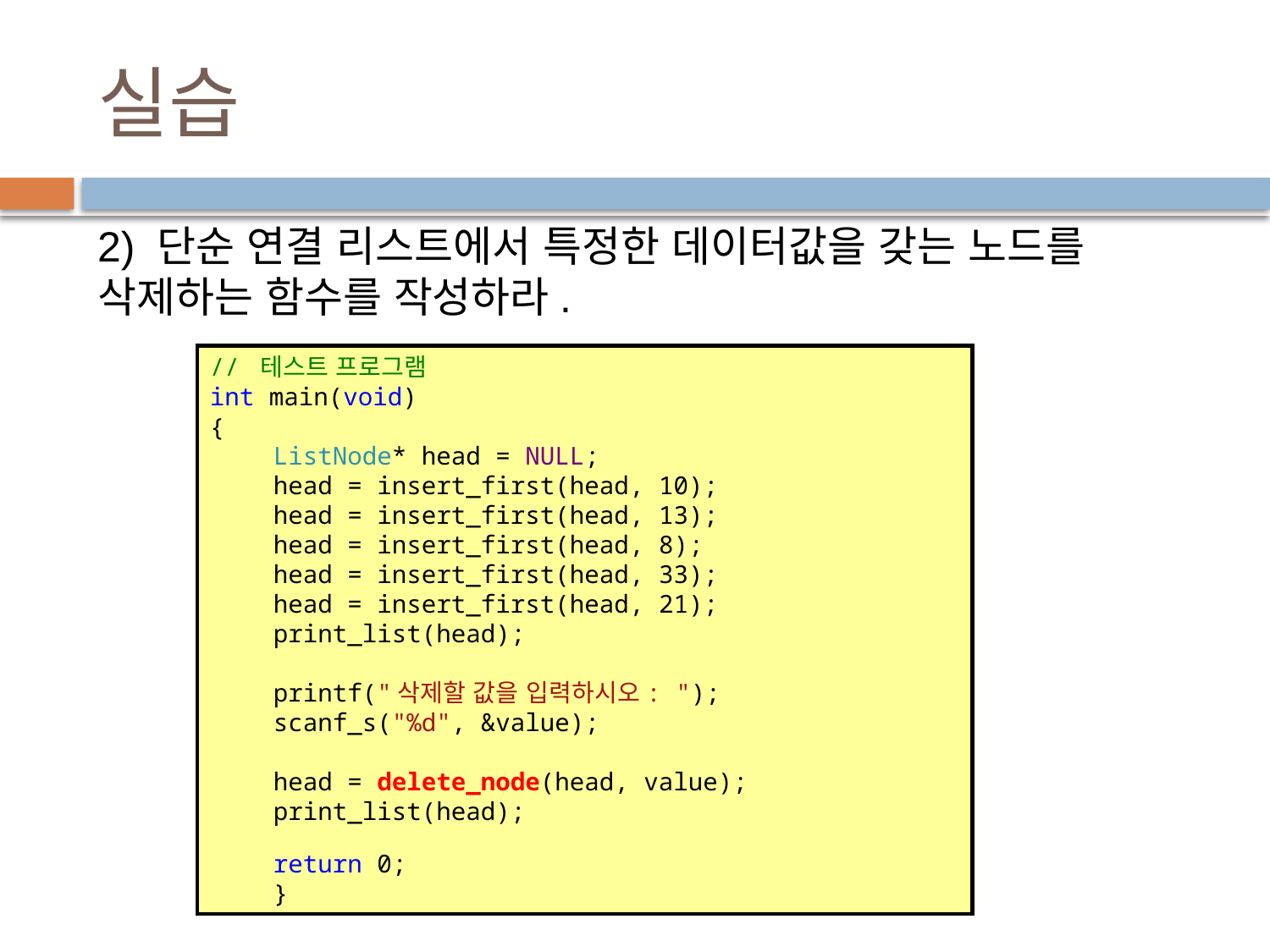

# 실습
2) 단순 연결 리스트에서 특정한 데이터값을 갖는 노드를 삭제하는 함수를 작성하라.

// 테스트 프로그램
int main(void)
{
ListNode* head = NULL;
head = insert_first(head, 10);
head = insert_first(head, 13);
head = insert_first(head, 8);
head = insert_first(head, 33);
head = insert_first(head, 21);
print_list(head);

printf("삭제할 값을 입력하시오: ");
scanf_s("%d", &value);

head = delete_node(head, value);
print_list(head);

return 0;
}